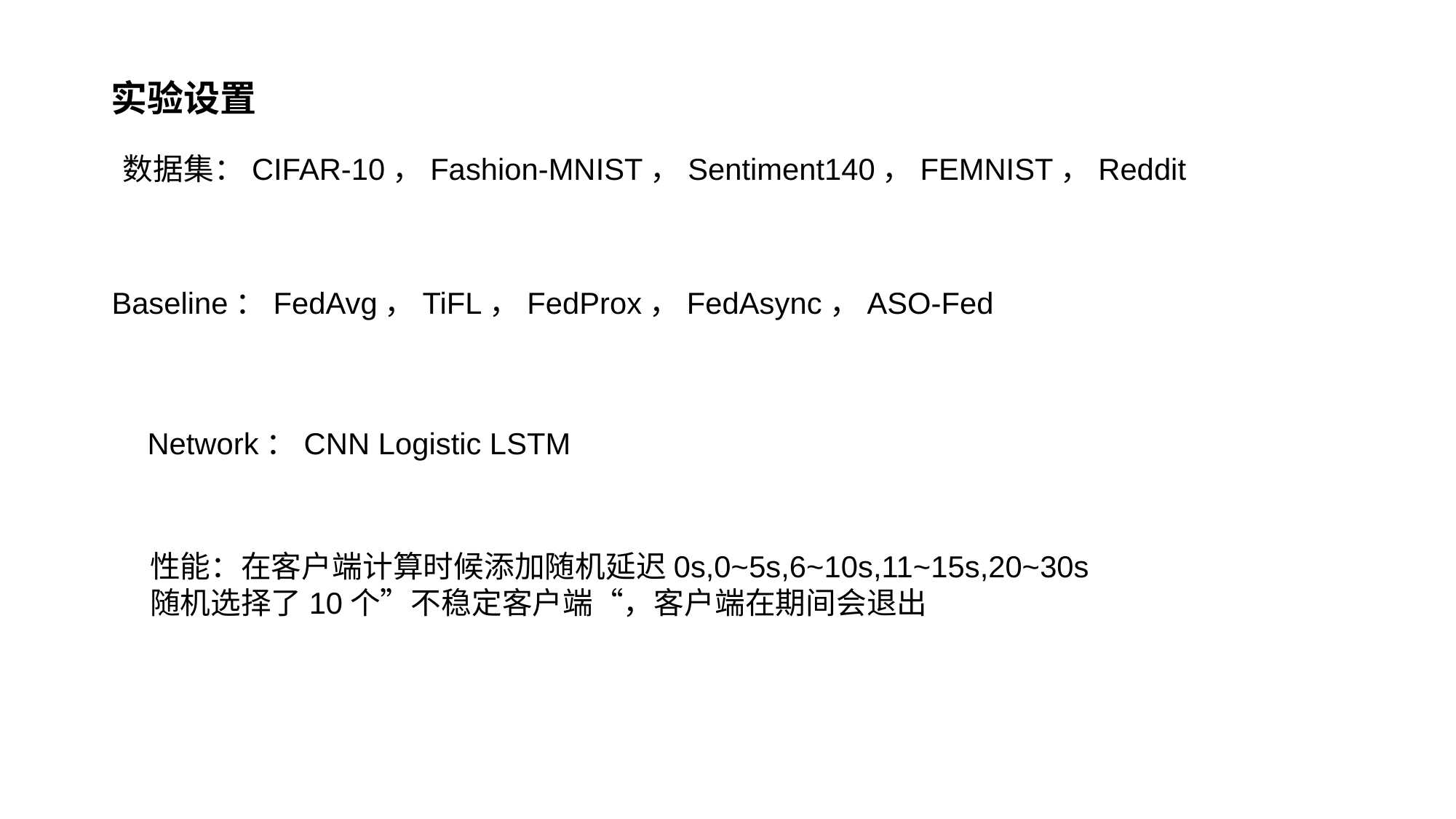

实验设置
数据集：CIFAR-10，Fashion-MNIST，Sentiment140，FEMNIST，Reddit
Baseline：FedAvg，TiFL，FedProx，FedAsync，ASO-Fed
Network：CNN Logistic LSTM
性能：在客户端计算时候添加随机延迟0s,0~5s,6~10s,11~15s,20~30s
随机选择了10个”不稳定客户端“，客户端在期间会退出